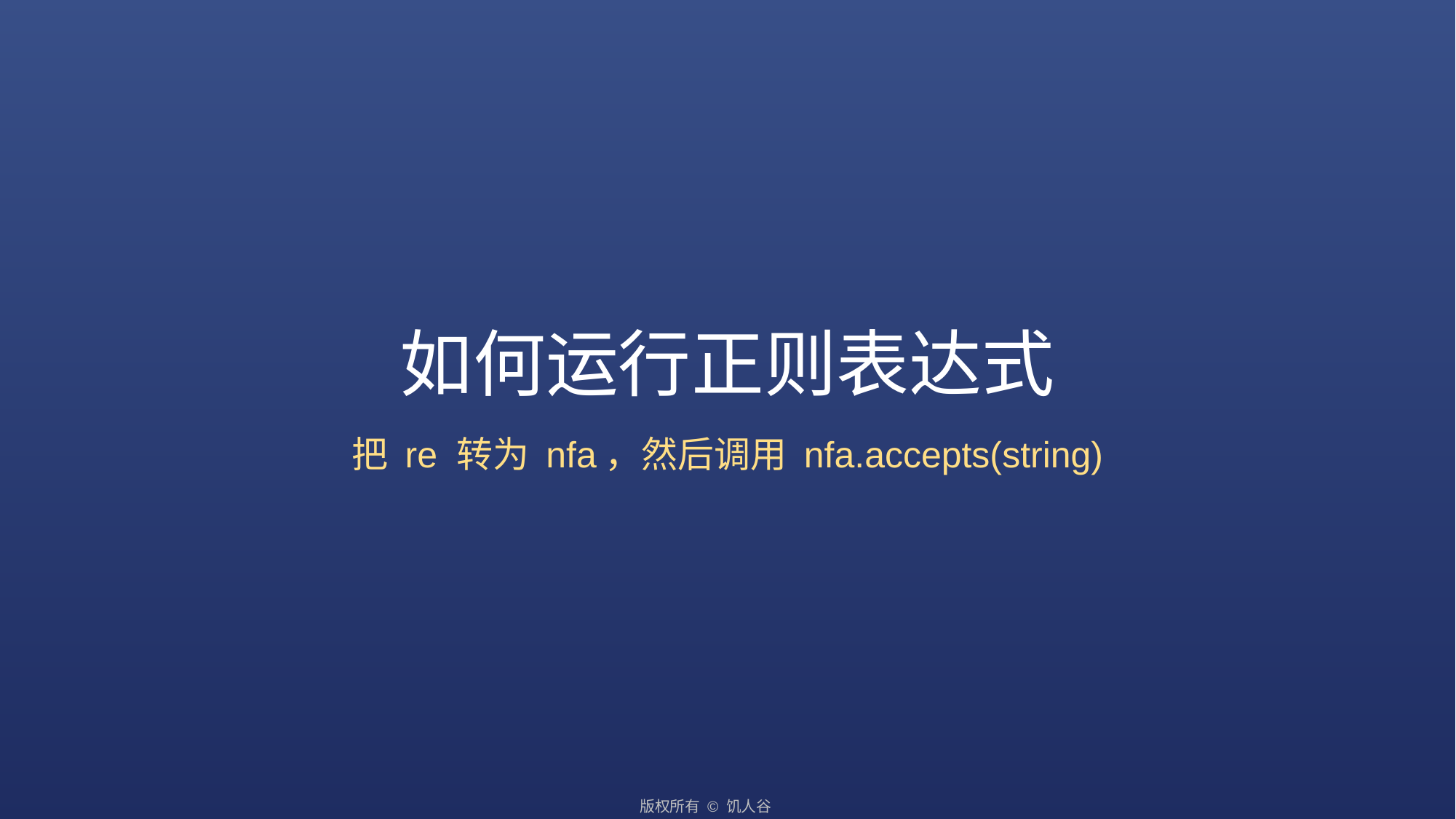

# 如何运行正则表达式
把 re 转为 nfa，然后调用 nfa.accepts(string)